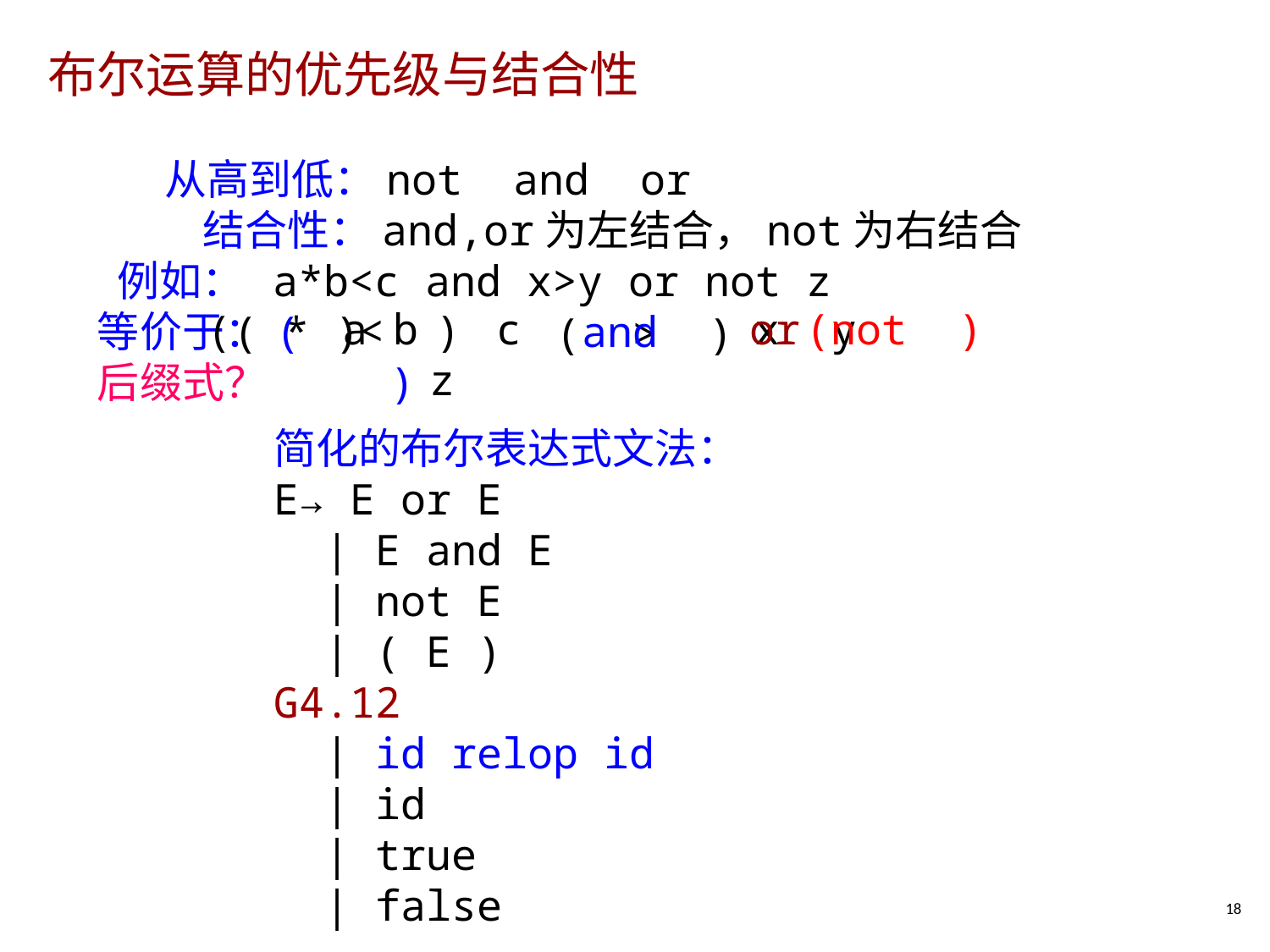

# 布尔运算的优先级与结合性
      从高到低：not  and  or
          结合性：and,or为左结合，not为右结合
 例如：  a*b<c and x>y or not z
等价于：
后缀式？
   a b   c         x  y           z
or
(not  )
(     <  )
(           and         )
( * )
(  >  )
简化的布尔表达式文法：
E→ E or E
  | E and E
  | not E
  | ( E )           G4.12
  | id relop id
  | id
  | true
  | false

18